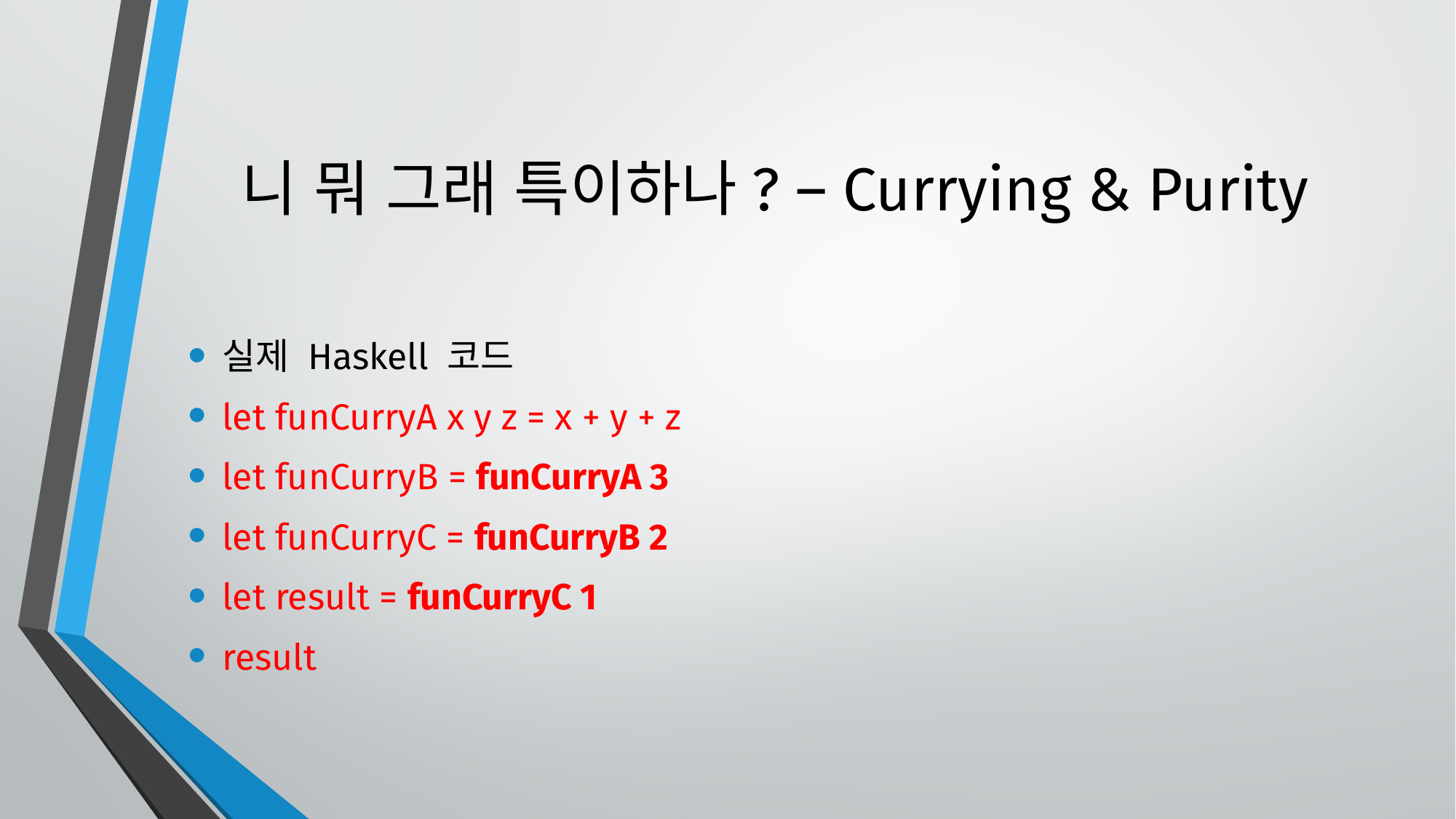

# 니 뭐 그래 특이하나? – Currying & Purity
실제 Haskell 코드
let funCurryA x y z = x + y + z
let funCurryB = funCurryA 3
let funCurryC = funCurryB 2
let result = funCurryC 1
result